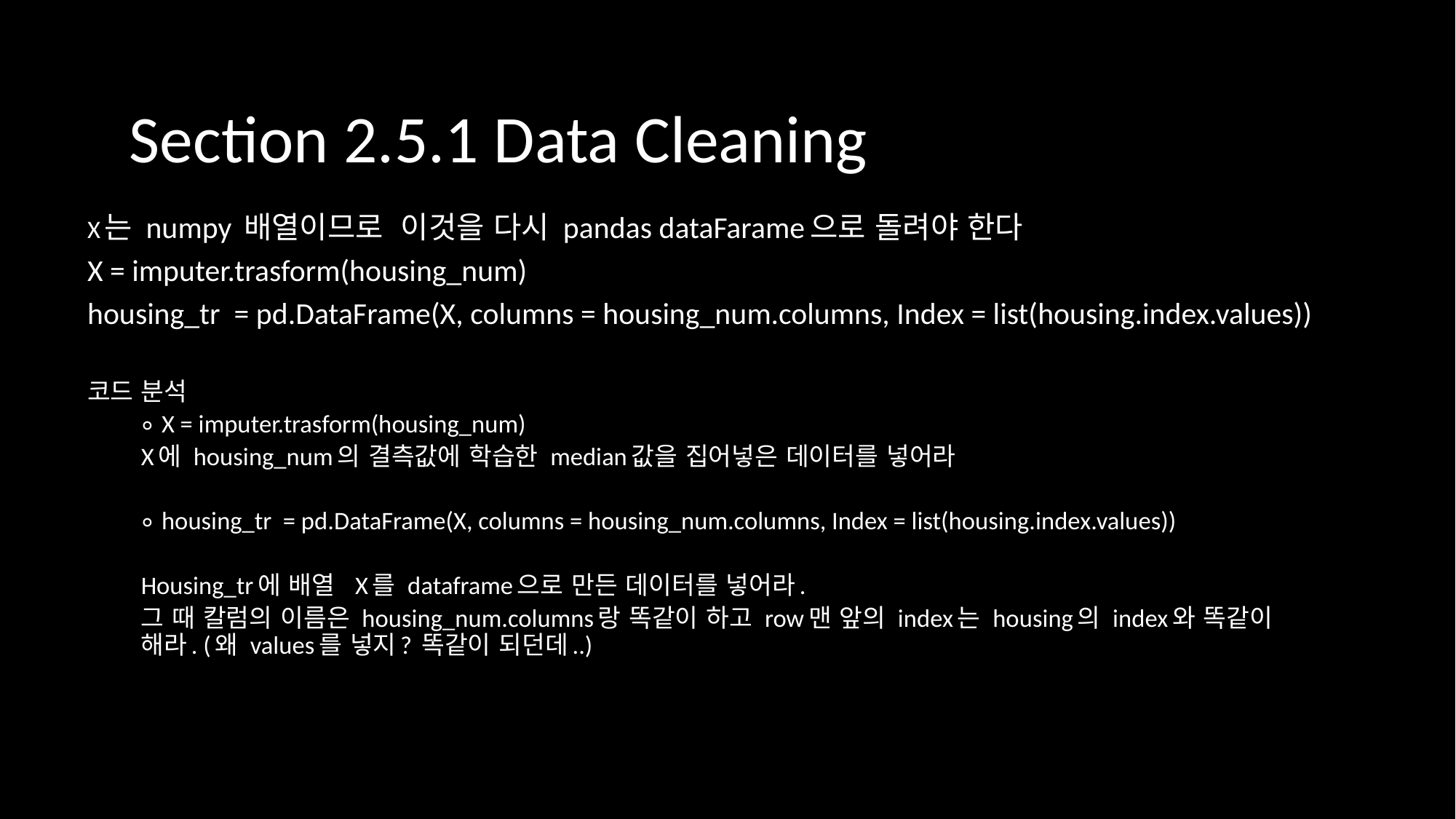

Section 2.5.1 Data Cleaning
X는 numpy 배열이므로  이것을 다시 pandas dataFarame으로 돌려야 한다
X = imputer.trasform(housing_num)
housing_tr  = pd.DataFrame(X, columns = housing_num.columns, Index = list(housing.index.values))

코드 분석
∘ X = imputer.trasform(housing_num)
X에 housing_num의 결측값에 학습한 median값을 집어넣은 데이터를 넣어라

∘ housing_tr  = pd.DataFrame(X, columns = housing_num.columns, Index = list(housing.index.values))

Housing_tr에 배열  X를 dataframe으로 만든 데이터를 넣어라.
그 때 칼럼의 이름은 housing_num.columns랑 똑같이 하고 row맨 앞의 index는 housing의 index와 똑같이 해라. (왜 values를 넣지? 똑같이 되던데..)